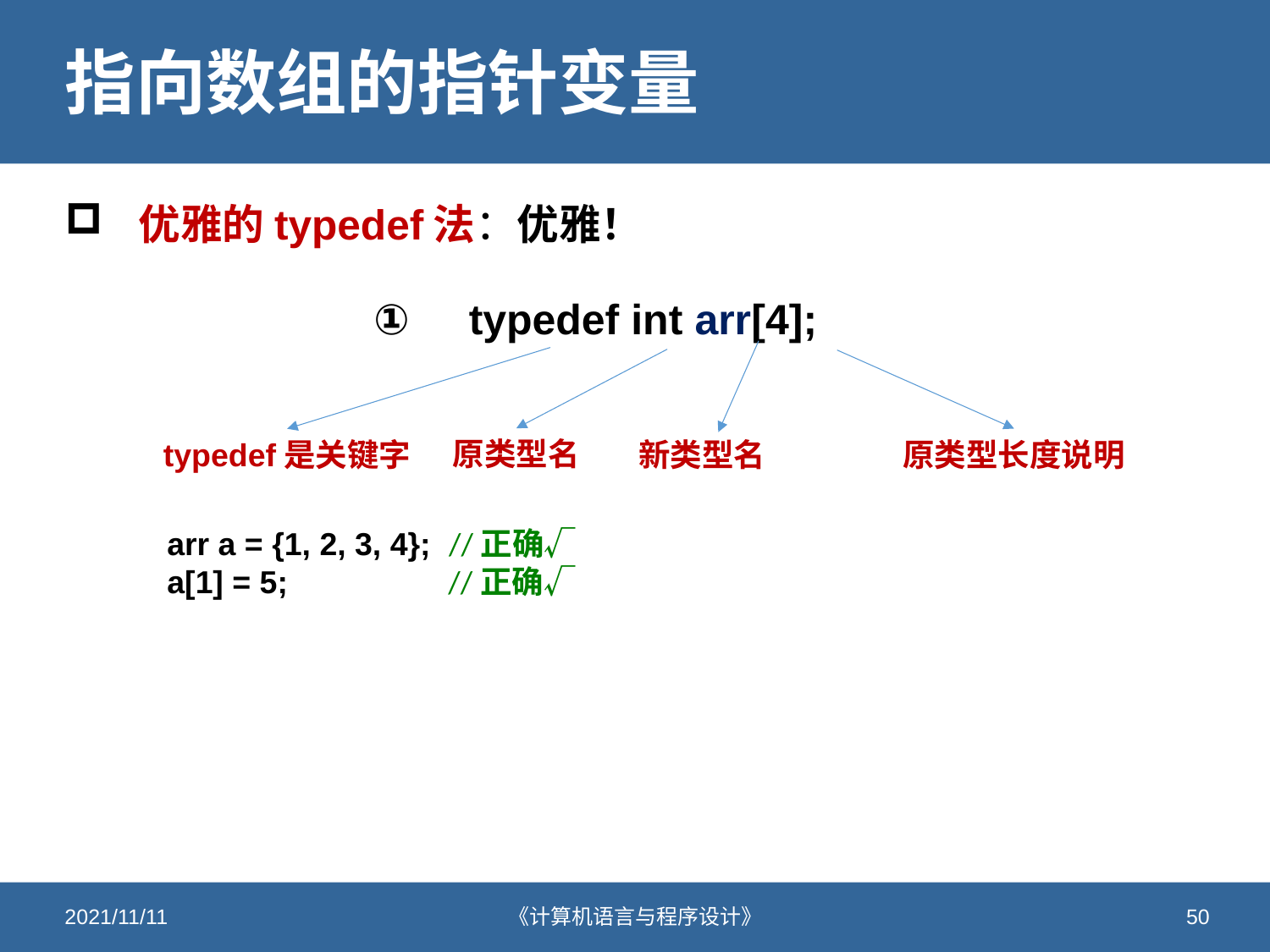

# 指向数组的指针变量
优雅的typedef法：优雅！
①     typedef int arr[4];
原类型名
原类型长度说明
typedef是关键字
新类型名
arr a = {1, 2, 3, 4};  //正确√
a[1] = 5;                  //正确√
2021/11/11
《计算机语言与程序设计》
50